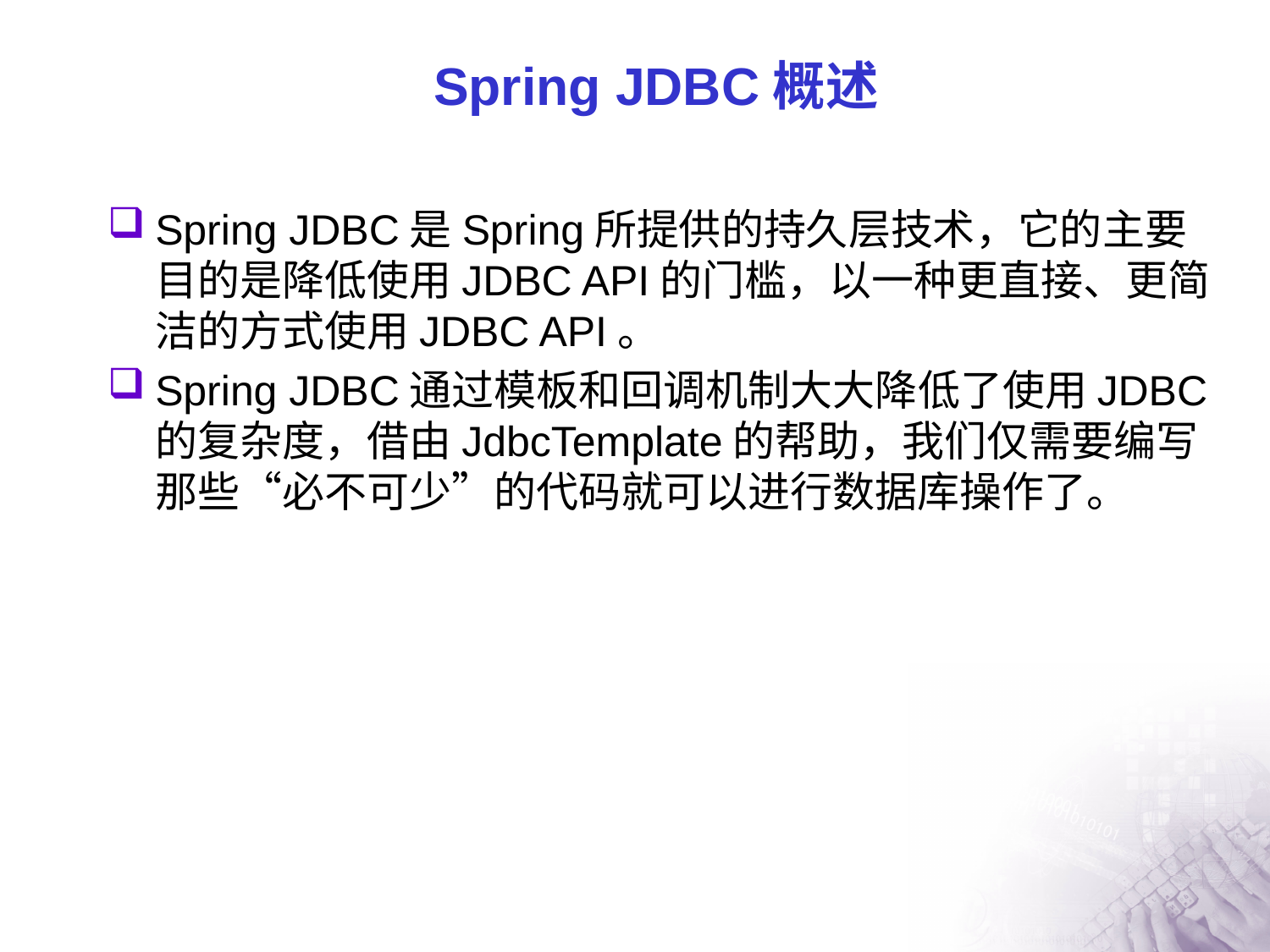

# Spring JDBC概述
Spring JDBC是Spring所提供的持久层技术，它的主要目的是降低使用JDBC API的门槛，以一种更直接、更简洁的方式使用JDBC API。
Spring JDBC通过模板和回调机制大大降低了使用JDBC的复杂度，借由JdbcTemplate的帮助，我们仅需要编写那些“必不可少”的代码就可以进行数据库操作了。